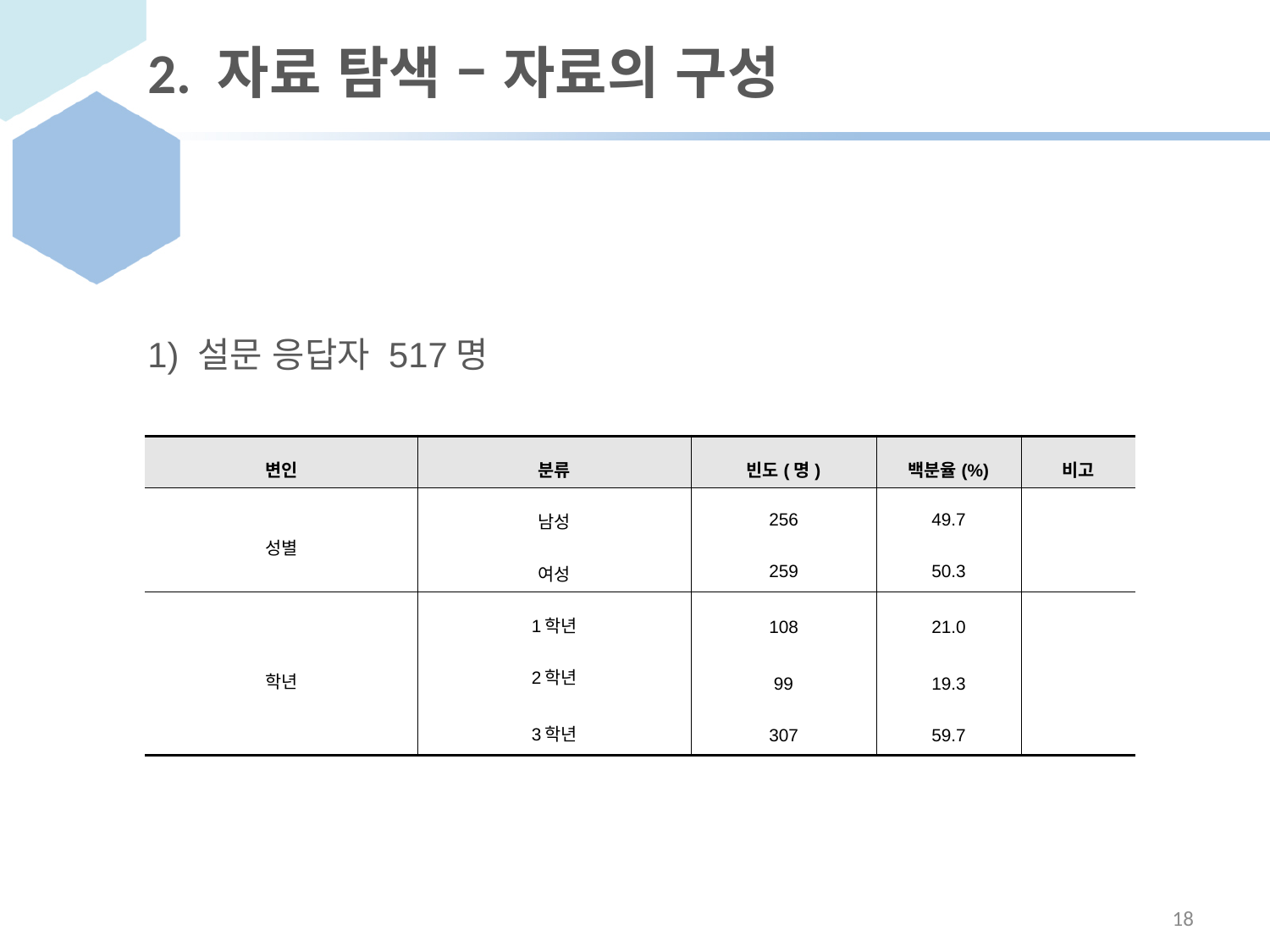

# 2. 자료 탐색 – 자료의 구성
1) 설문 응답자 517명
| 변인 | 분류 | 빈도(명) | 백분율(%) | 비고 |
| --- | --- | --- | --- | --- |
| 성별 | 남성 | 256 | 49.7 |  |
|  | 여성 | 259 | 50.3 |  |
| 학년 | 1학년 | 108 | 21.0 |  |
|  | 2학년 |  |  |  |
|  |  | 99 | 19.3 |  |
|  | 3학년 |  |  |  |
|  |  | 307 | 59.7 |  |
18